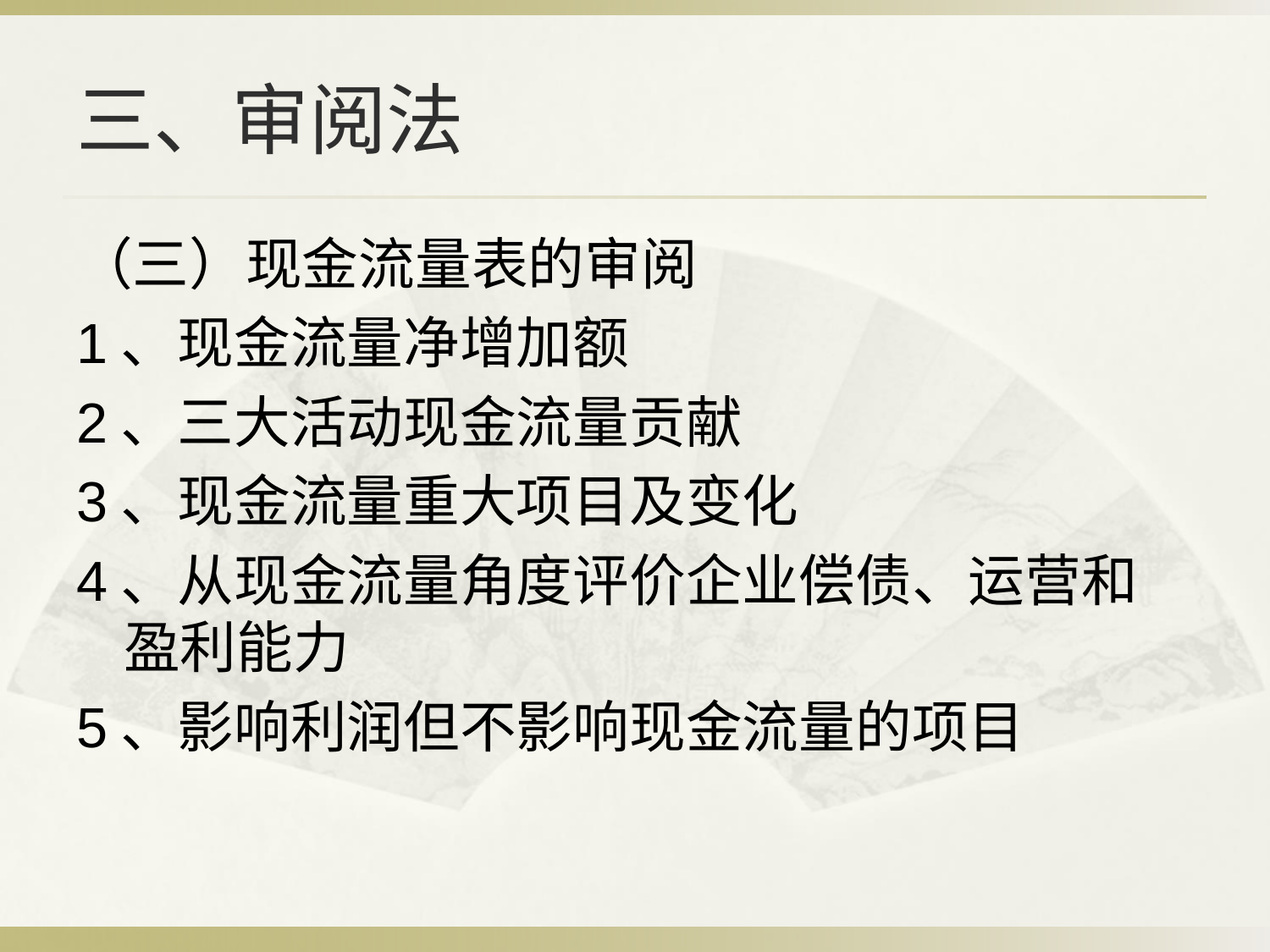

# 三、审阅法
（三）现金流量表的审阅
1、现金流量净增加额
2、三大活动现金流量贡献
3、现金流量重大项目及变化
4、从现金流量角度评价企业偿债、运营和盈利能力
5、影响利润但不影响现金流量的项目